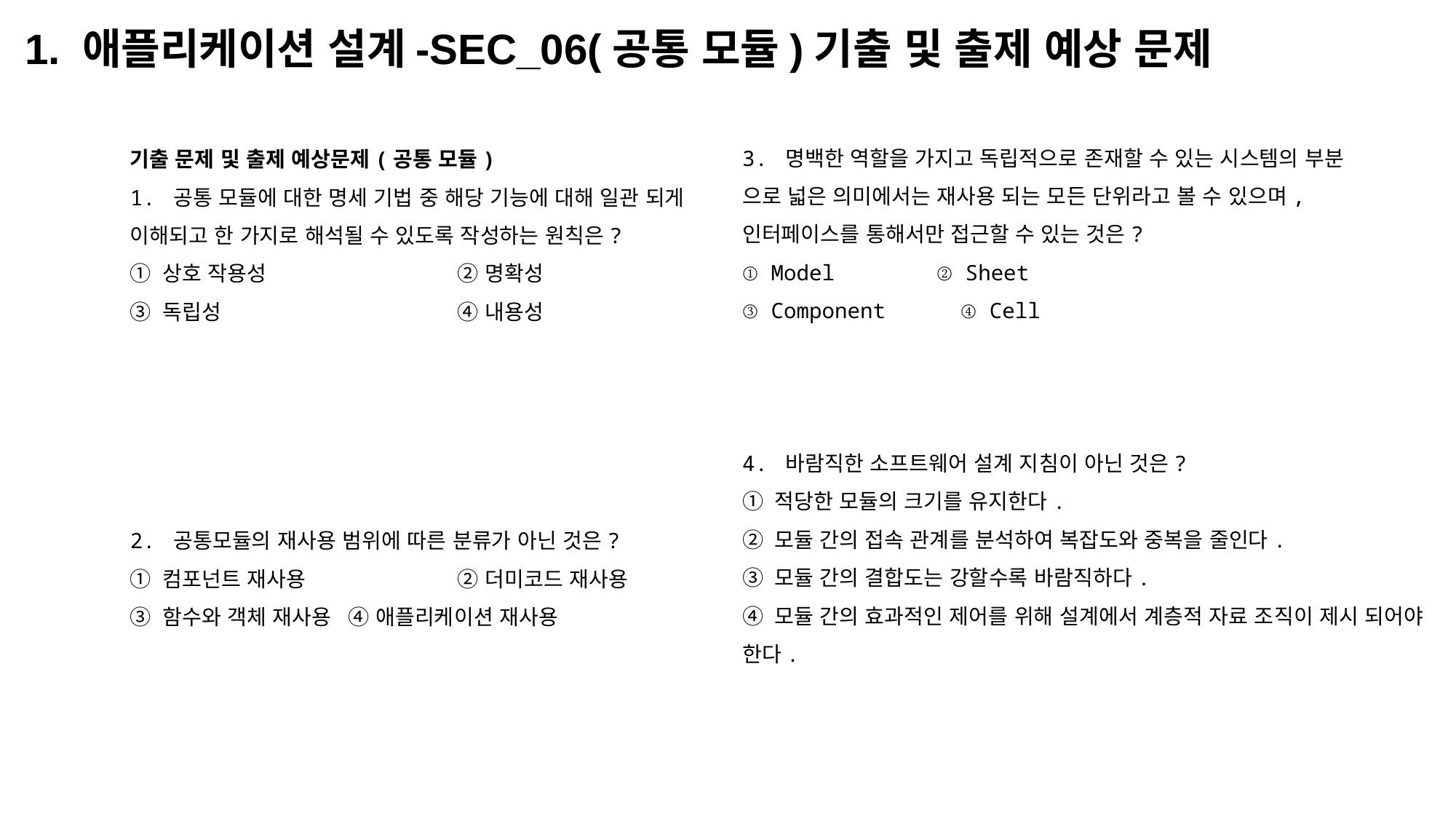

# 1. 애플리케이션 설계-SEC_06(공통 모듈)기출 및 출제 예상 문제
3. 명백한 역할을 가지고 독립적으로 존재할 수 있는 시스템의 부분
으로 넓은 의미에서는 재사용 되는 모든 단위라고 볼 수 있으며,
인터페이스를 통해서만 접근할 수 있는 것은?
① Model        ② Sheet
③ Component	④ Cell

4. 바람직한 소프트웨어 설계 지침이 아닌 것은?
① 적당한 모듈의 크기를 유지한다.
② 모듈 간의 접속 관계를 분석하여 복잡도와 중복을 줄인다.
③ 모듈 간의 결합도는 강할수록 바람직하다.
④ 모듈 간의 효과적인 제어를 위해 설계에서 계층적 자료 조직이 제시 되어야 한다.
기출 문제 및 출제 예상문제(공통 모듈)
1. 공통 모듈에 대한 명세 기법 중 해당 기능에 대해 일관 되게 이해되고 한 가지로 해석될 수 있도록 작성하는 원칙은?
① 상호 작용성		② 명확성
③ 독립성			④ 내용성

2. 공통모듈의 재사용 범위에 따른 분류가 아닌 것은?
① 컴포넌트 재사용		② 더미코드 재사용
③ 함수와 객체 재사용	④ 애플리케이션 재사용